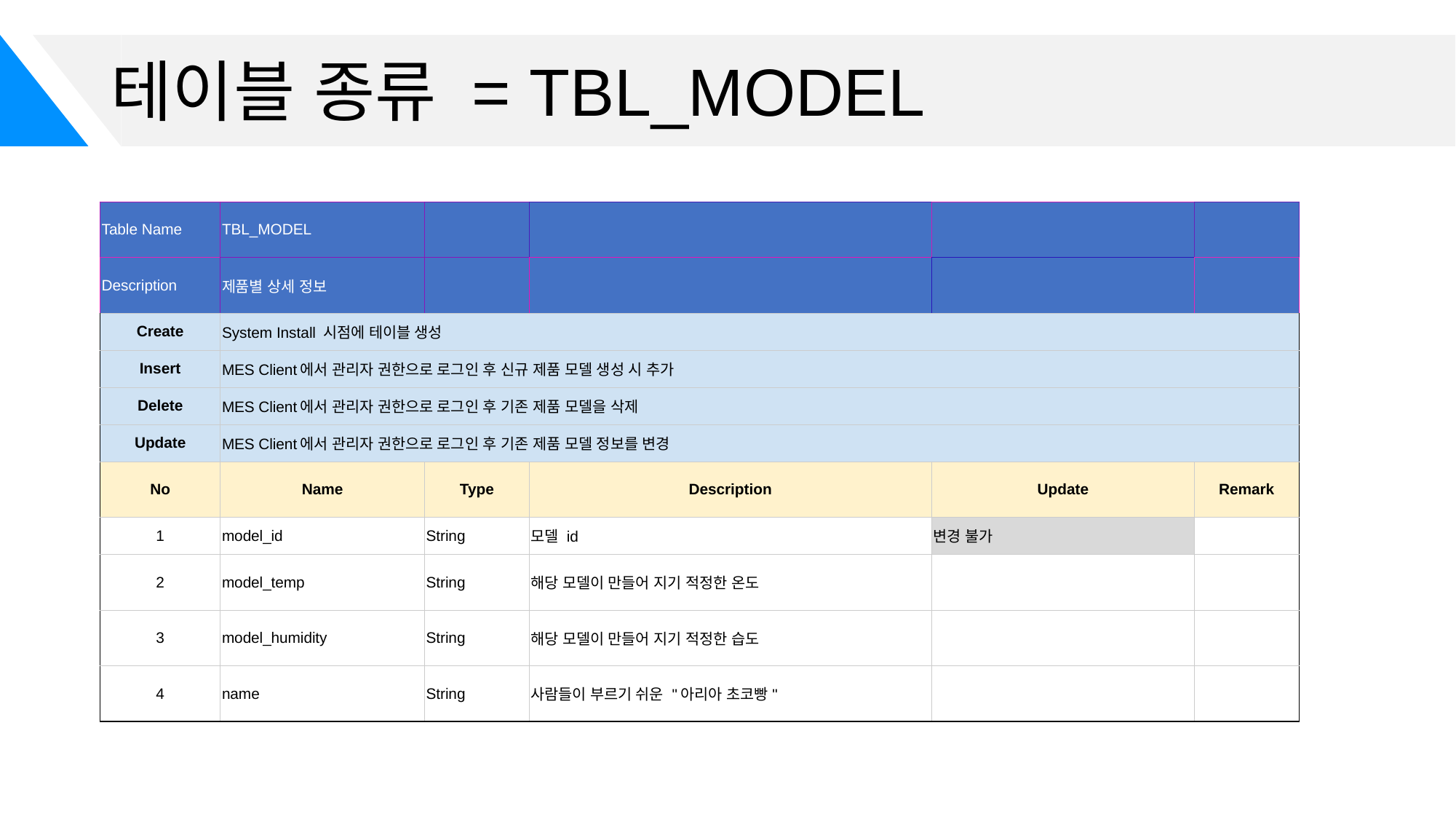

# 테이블 종류 = TBL_MODEL

| Table Name | TBL\_MODEL |  |  |  |  |
| --- | --- | --- | --- | --- | --- |
| Description | 제품별 상세 정보 |  |  |  |  |
| Create | System Install 시점에 테이블 생성 |  |  |  |  |
| Insert | MES Client에서 관리자 권한으로 로그인 후 신규 제품 모델 생성 시 추가 |  |  |  |  |
| Delete | MES Client에서 관리자 권한으로 로그인 후 기존 제품 모델을 삭제 |  |  |  |  |
| Update | MES Client에서 관리자 권한으로 로그인 후 기존 제품 모델 정보를 변경 |  |  |  |  |
| No | Name | Type | Description | Update | Remark |
| 1 | model\_id | String | 모델 id | 변경 불가 |  |
| 2 | model\_temp | String | 해당 모델이 만들어 지기 적정한 온도 |  |  |
| 3 | model\_humidity | String | 해당 모델이 만들어 지기 적정한 습도 |  |  |
| 4 | name | String | 사람들이 부르기 쉬운 "아리아 초코빵" |  |  |